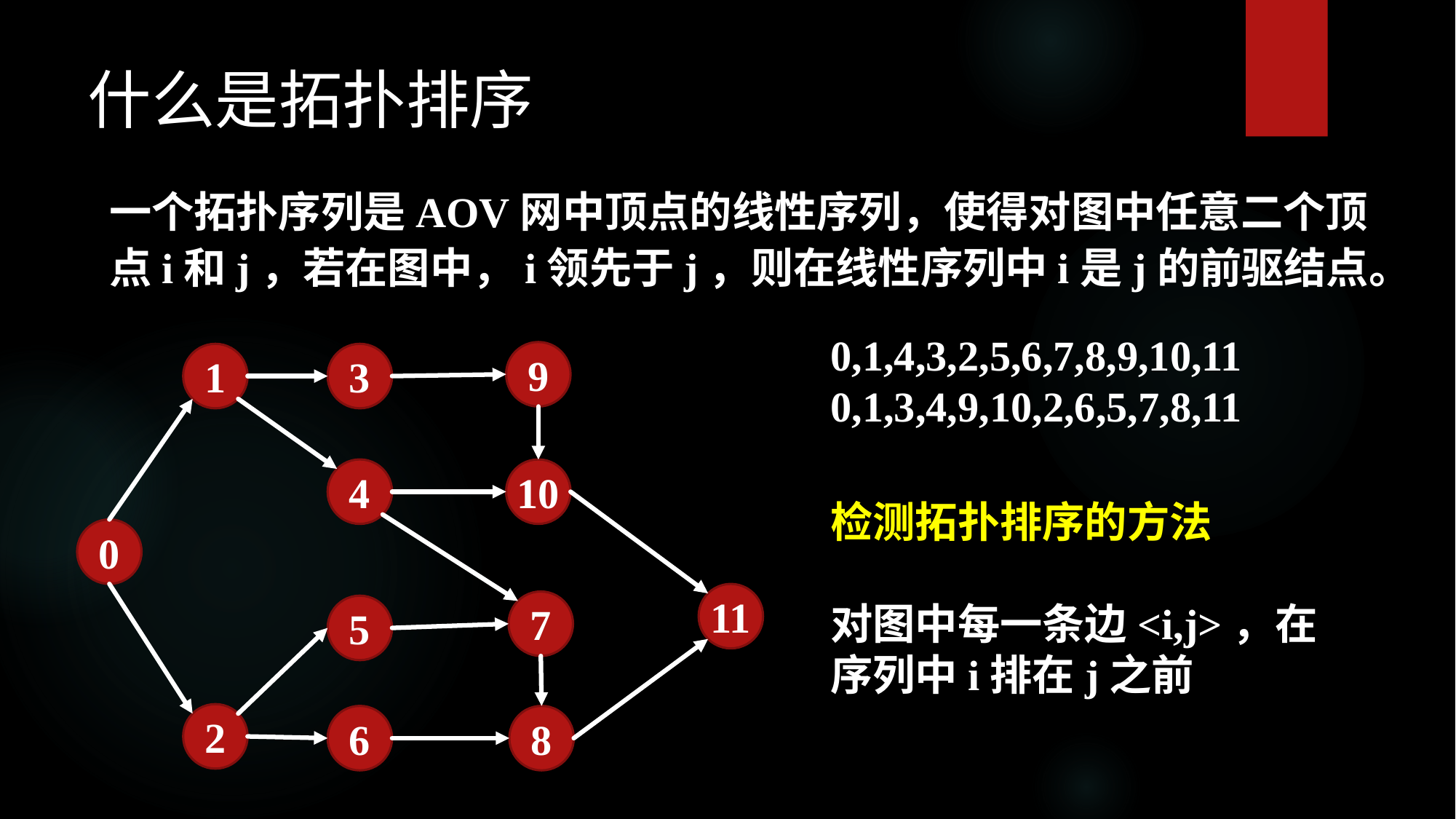

什么是拓扑排序
一个拓扑序列是AOV网中顶点的线性序列，使得对图中任意二个顶点i和j，若在图中，i领先于j，则在线性序列中i是j的前驱结点。

0,1,4,3,2,5,6,7,8,9,10,11
0,1,3,4,9,10,2,6,5,7,8,11
9
1
3
4
10
0
11
7
5
2
6
8
检测拓扑排序的方法

对图中每一条边<i,j>，在序列中i排在j之前